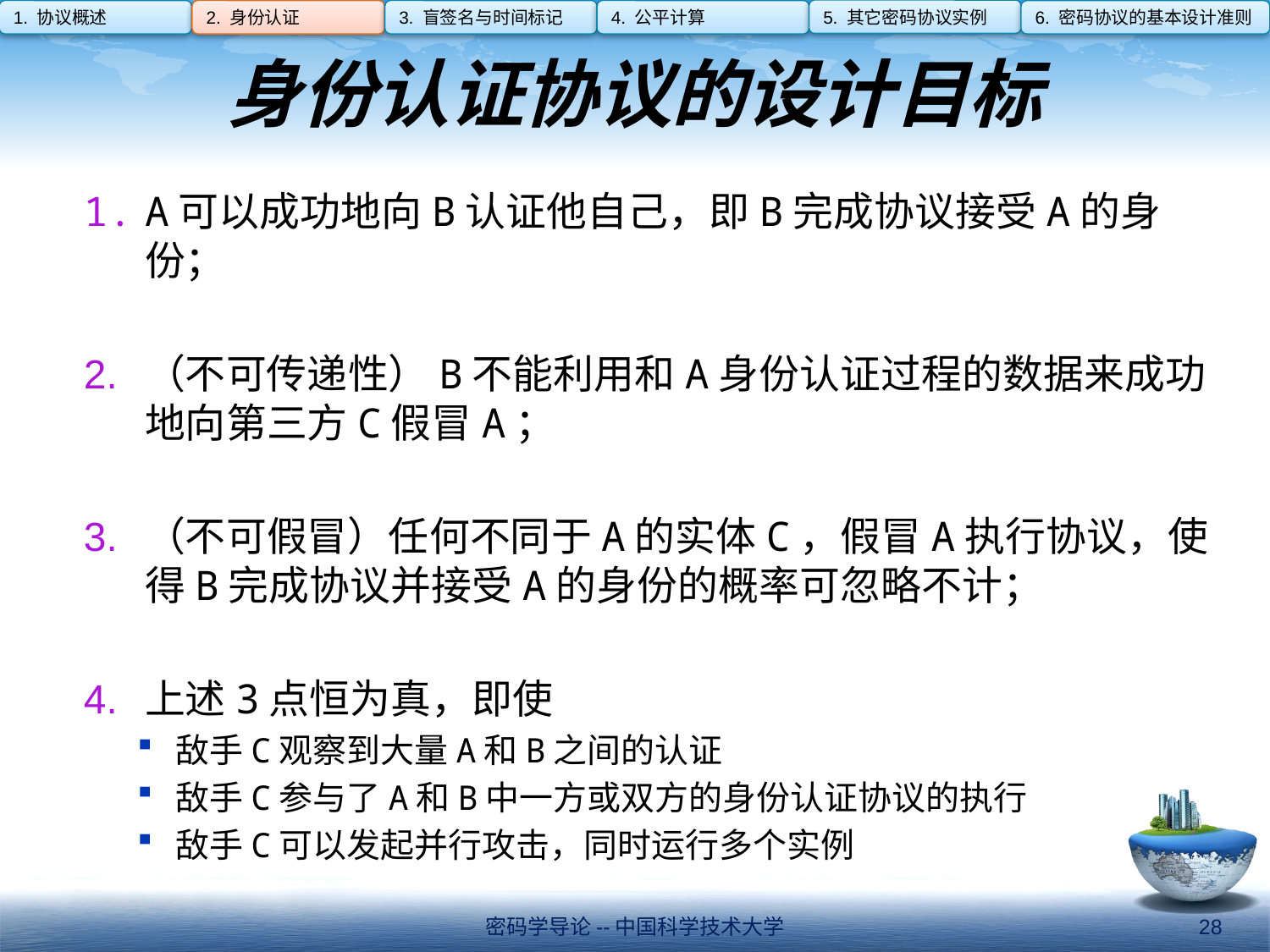

5. 其它密码协议实例
1. 协议概述
2. 身份认证
3. 盲签名与时间标记
4. 公平计算
6. 密码协议的基本设计准则
# 身份认证协议的设计目标
A可以成功地向B认证他自己，即B完成协议接受A的身份；

（不可传递性）B不能利用和A身份认证过程的数据来成功地向第三方C假冒A；

（不可假冒）任何不同于A的实体C，假冒A执行协议，使得B完成协议并接受A的身份的概率可忽略不计；

上述3点恒为真，即使
敌手C观察到大量A和B之间的认证
敌手C参与了A和B中一方或双方的身份认证协议的执行
敌手C可以发起并行攻击，同时运行多个实例
密码学导论--中国科学技术大学
28